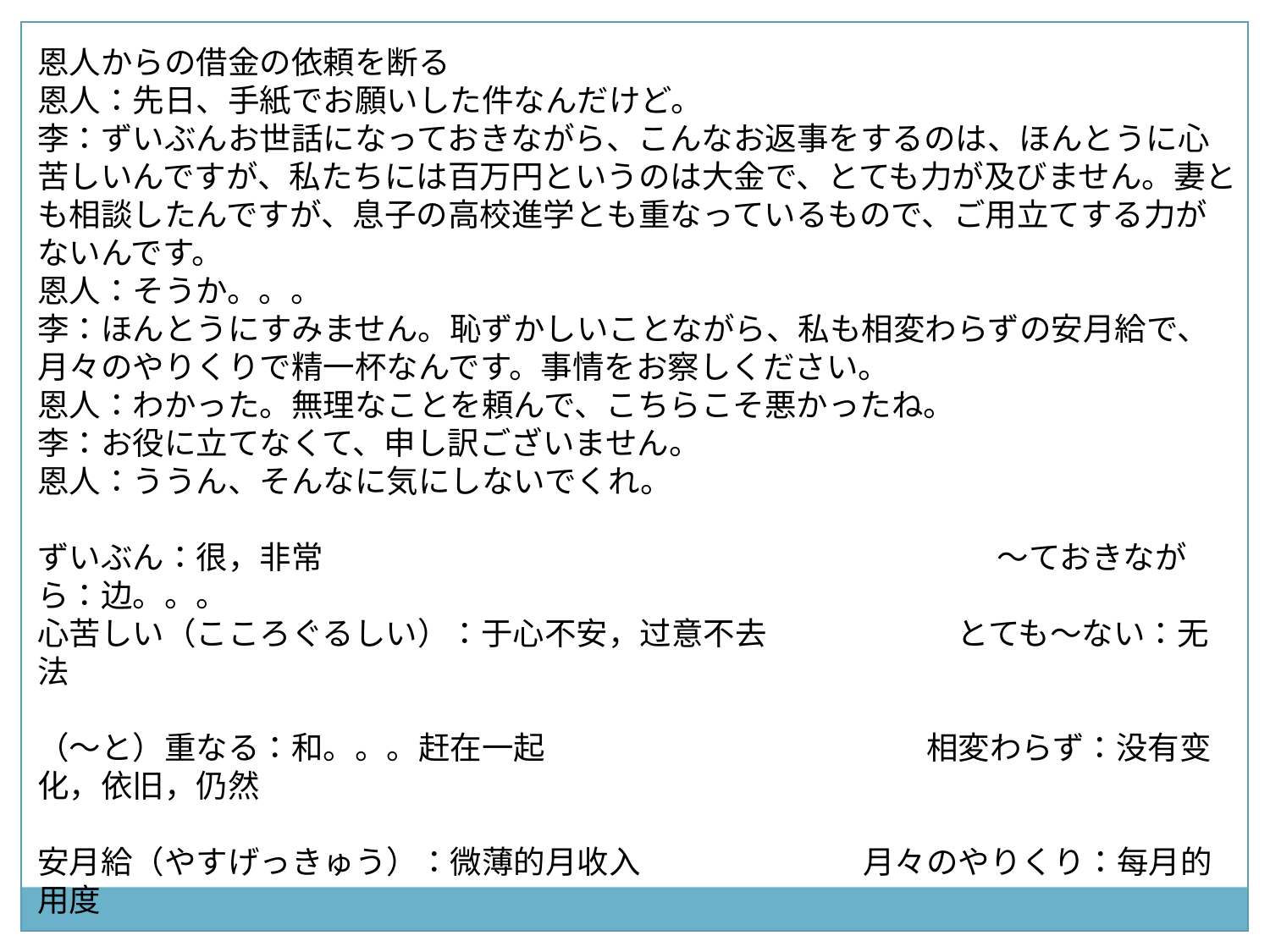

恩人からの借金の依頼を断る
恩人：先日、手紙でお願いした件なんだけど。
李：ずいぶんお世話になっておきながら、こんなお返事をするのは、ほんとうに心苦しいんですが、私たちには百万円というのは大金で、とても力が及びません。妻とも相談したんですが、息子の高校進学とも重なっているもので、ご用立てする力がないんです。
恩人：そうか。。。
李：ほんとうにすみません。恥ずかしいことながら、私も相変わらずの安月給で、月々のやりくりで精一杯なんです。事情をお察しください。
恩人：わかった。無理なことを頼んで、こちらこそ悪かったね。
李：お役に立てなくて、申し訳ございません。
恩人：ううん、そんなに気にしないでくれ。

ずいぶん：很，非常　　　　　　　　　　　　　　　　　　　　　 ～ておきながら：边。。。
心苦しい（こころぐるしい）：于心不安，过意不去　　　　　　とても～ない：无法

（～と）重なる：和。。。赶在一起　　　　　　　　　　　　相変わらず：没有变化，依旧，仍然

安月給（やすげっきゅう）：微薄的月收入　　　　　　　月々のやりくり：每月的用度

精一杯（せいいっぱい）：竭尽全力　　（～を）察（さっ）する：　体谅